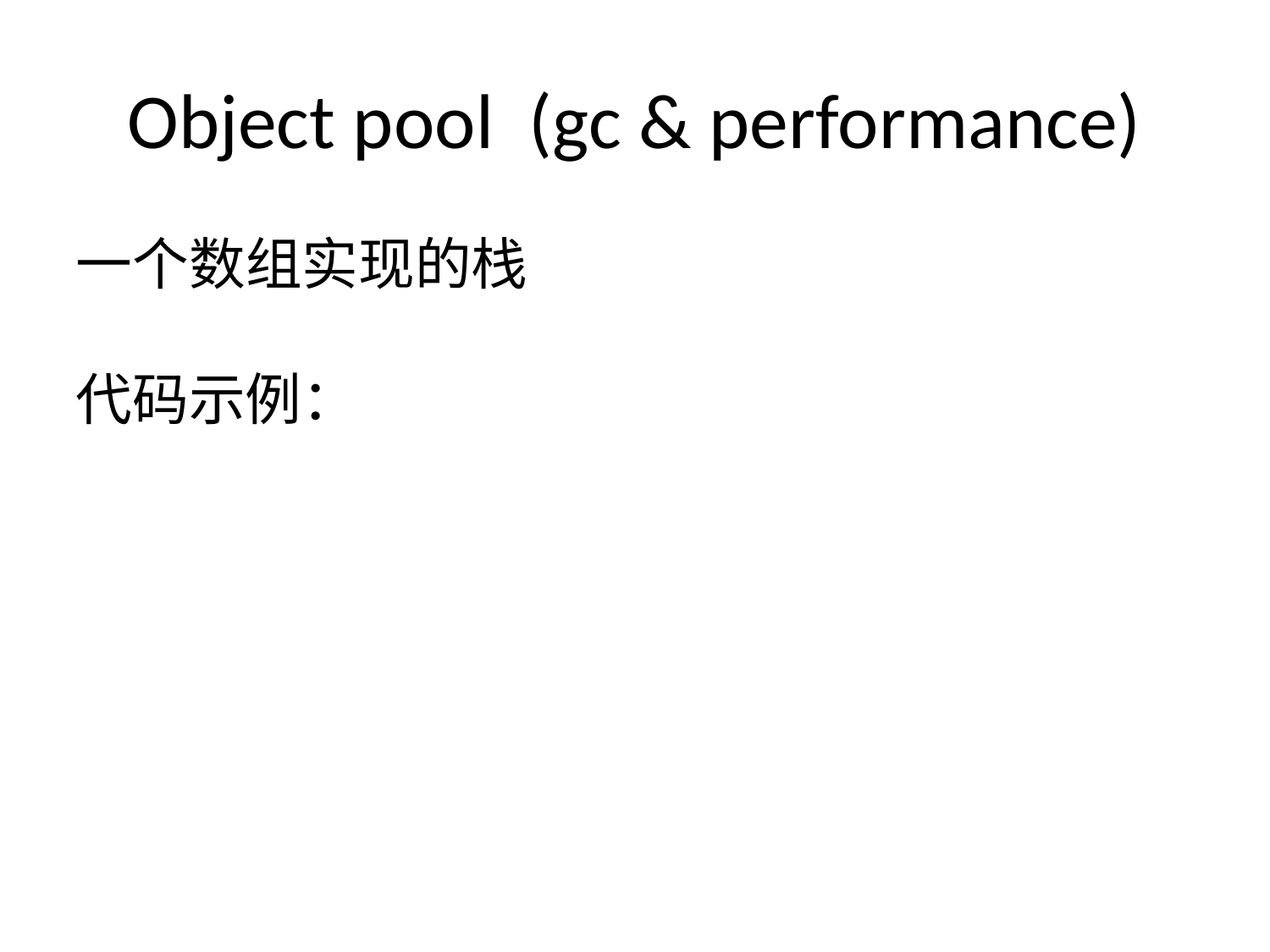

Object pool  (gc & performance)
一个数组实现的栈

代码示例：